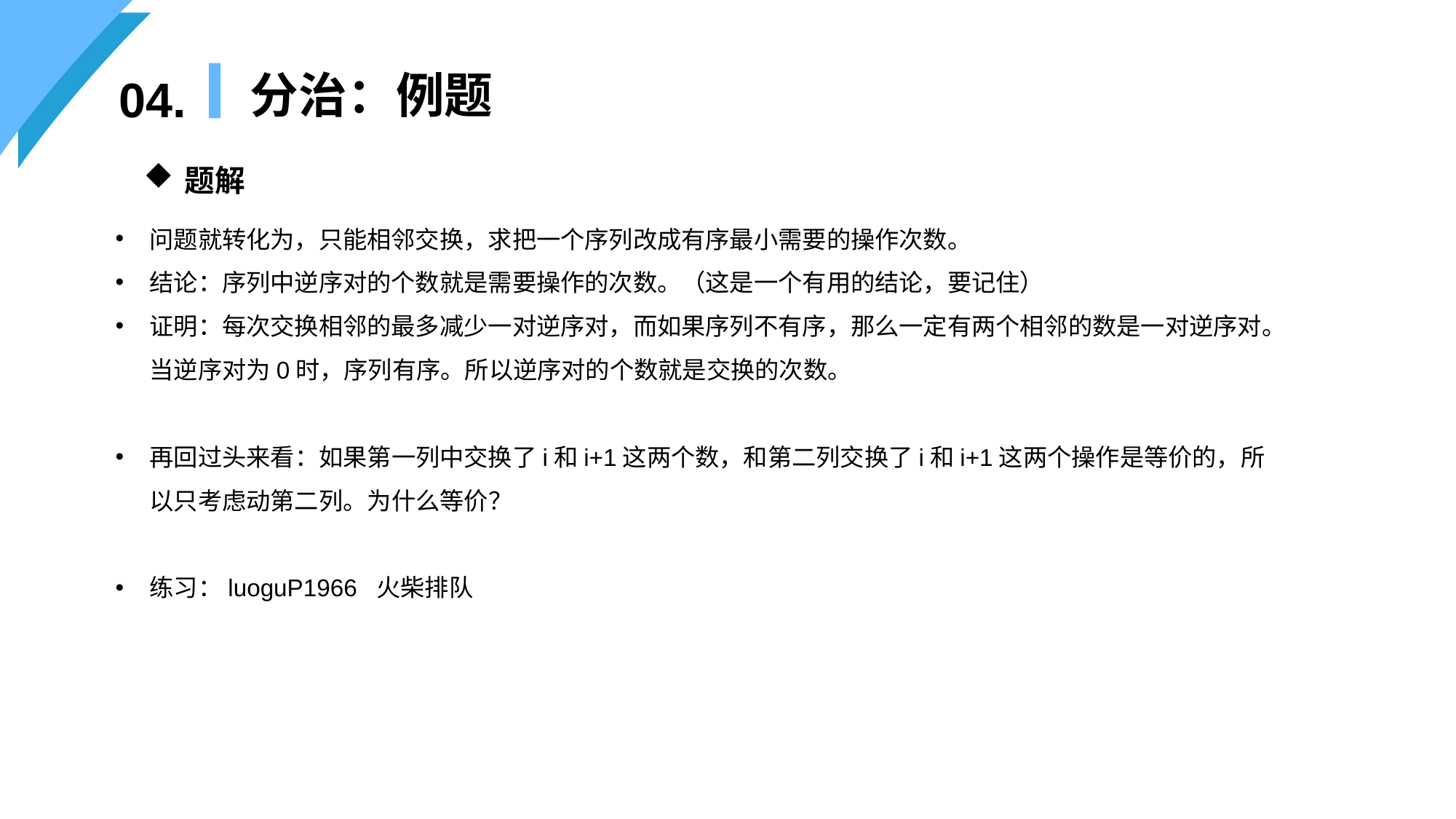

分治：例题
04.

题解

问题就转化为，只能相邻交换，求把一个序列改成有序最小需要的操作次数。
结论：序列中逆序对的个数就是需要操作的次数。（这是一个有用的结论，要记住）
证明：每次交换相邻的最多减少一对逆序对，而如果序列不有序，那么一定有两个相邻的数是一对逆序对。当逆序对为0时，序列有序。所以逆序对的个数就是交换的次数。

再回过头来看：如果第一列中交换了i和i+1这两个数，和第二列交换了i和i+1这两个操作是等价的，所以只考虑动第二列。为什么等价？

练习：luoguP1966  火柴排队

添加标题
请您单击此处添加合适文字加以说明，可根据自己的需要适当地调整文字大小或者颜色等属性。